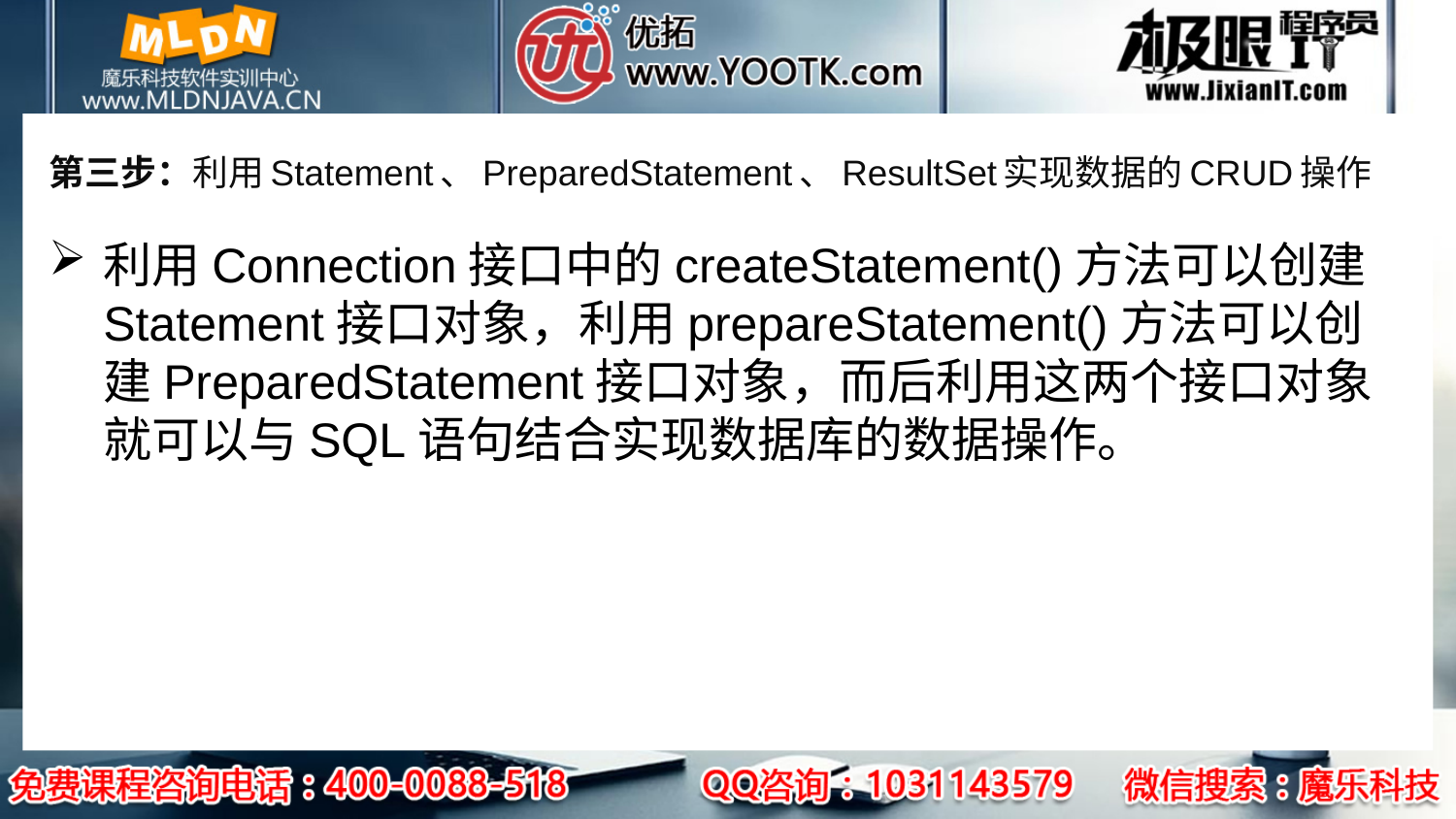

# 第三步：利用Statement、PreparedStatement、ResultSet实现数据的CRUD操作
利用Connection接口中的createStatement()方法可以创建Statement接口对象，利用prepareStatement()方法可以创建PreparedStatement接口对象，而后利用这两个接口对象就可以与SQL语句结合实现数据库的数据操作。